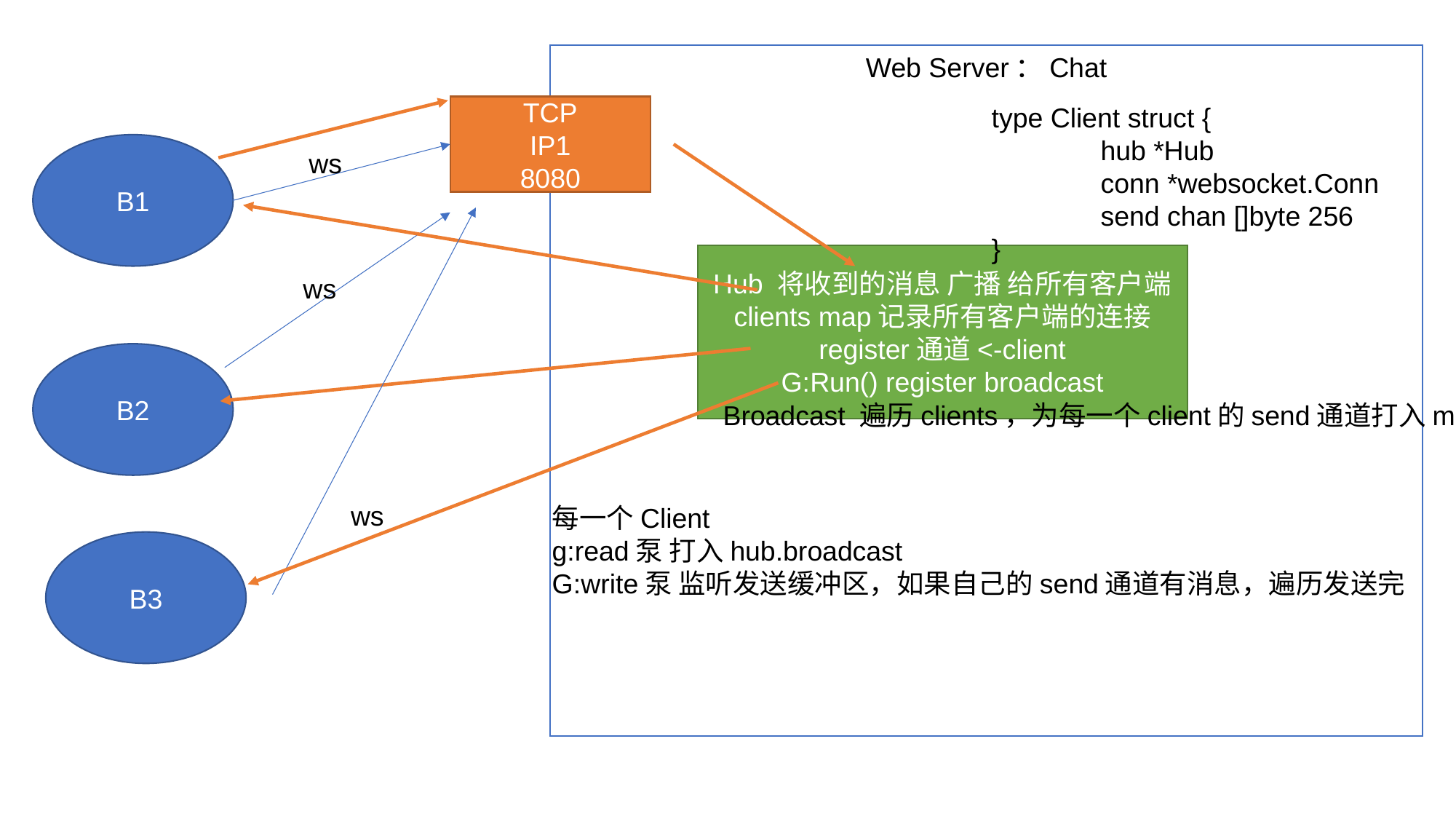

Web Server：Chat
type Client struct {
	hub *Hub
	conn *websocket.Conn
	send chan []byte 256
}
TCP
IP1
8080
B1
ws
Hub 将收到的消息 广播 给所有客户端
clients map记录所有客户端的连接
register通道<-client
G:Run() register broadcast
ws
B2
Broadcast 遍历clients，为每一个client的send通道打入msg
ws
每一个Client
g:read泵 打入hub.broadcast
G:write泵 监听发送缓冲区，如果自己的send通道有消息，遍历发送完
B3